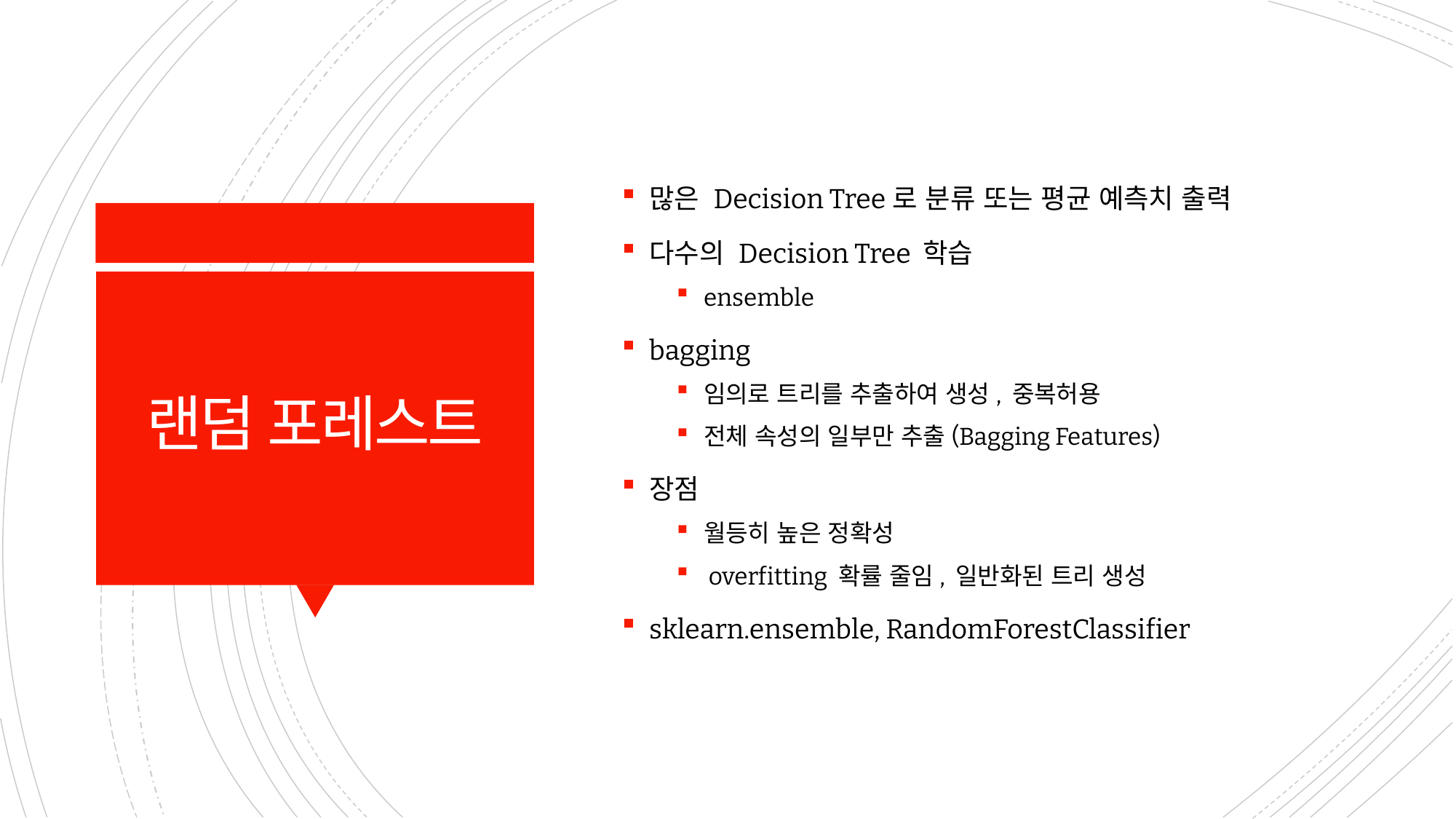

많은 Decision Tree로 분류 또는 평균 예측치 출력
다수의 Decision Tree 학습
ensemble
bagging
임의로 트리를 추출하여 생성, 중복허용
전체 속성의 일부만 추출(Bagging Features)
장점
월등히 높은 정확성
 overfitting 확률 줄임, 일반화된 트리 생성
sklearn.ensemble, RandomForestClassifier
# 랜덤 포레스트